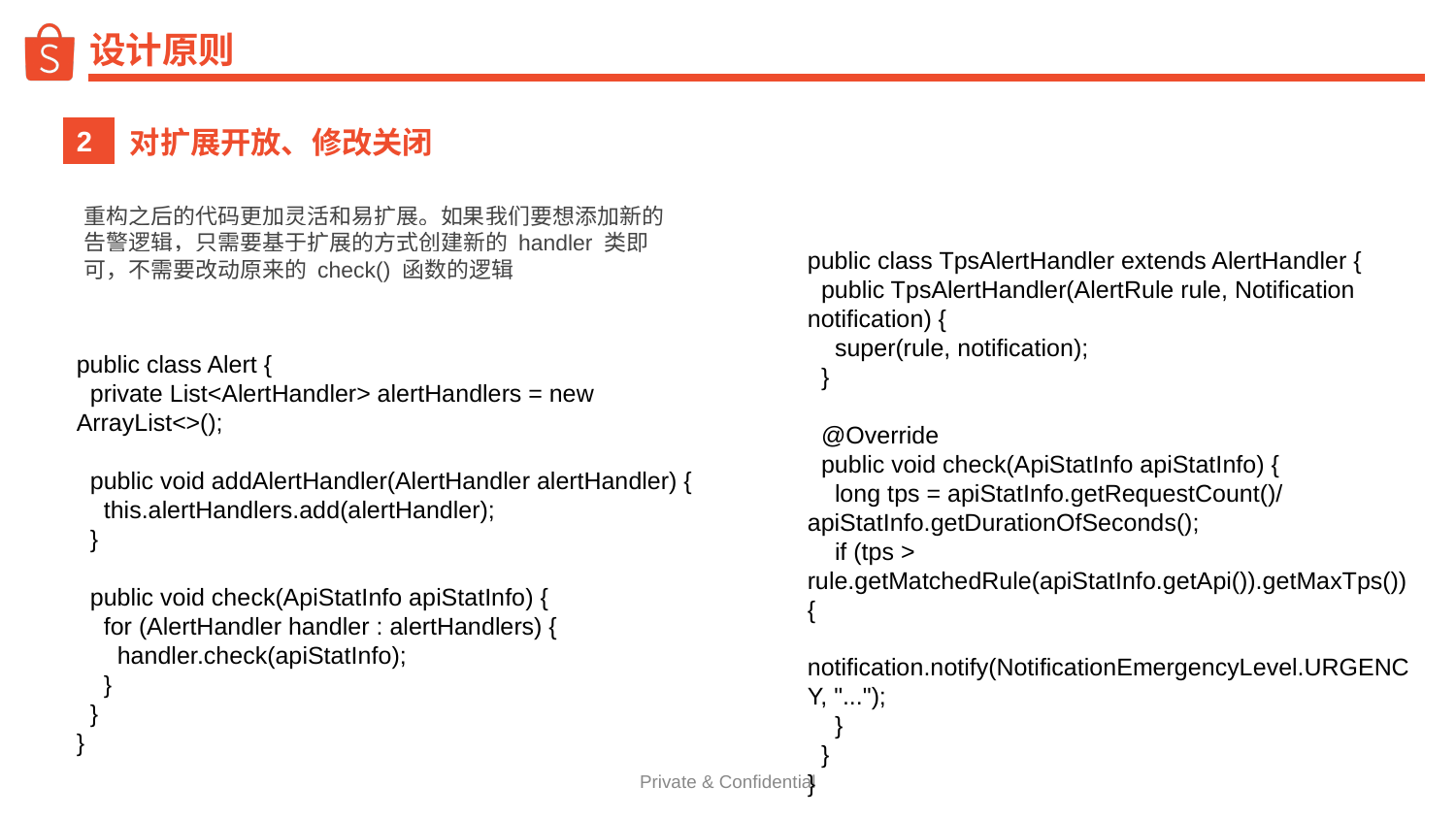

# 设计原则
对扩展开放、修改关闭
2
重构之后的代码更加灵活和易扩展。如果我们要想添加新的告警逻辑，只需要基于扩展的方式创建新的 handler 类即可，不需要改动原来的 check() 函数的逻辑
public class TpsAlertHandler extends AlertHandler {
  public TpsAlertHandler(AlertRule rule, Notification notification) {
    super(rule, notification);
  }

  @Override
  public void check(ApiStatInfo apiStatInfo) {
    long tps = apiStatInfo.getRequestCount()/ apiStatInfo.getDurationOfSeconds();
    if (tps > rule.getMatchedRule(apiStatInfo.getApi()).getMaxTps()) {
      notification.notify(NotificationEmergencyLevel.URGENCY, "...");
    }
  }
}
public class Alert {
  private List<AlertHandler> alertHandlers = new ArrayList<>();

  public void addAlertHandler(AlertHandler alertHandler) {
    this.alertHandlers.add(alertHandler);
  }

  public void check(ApiStatInfo apiStatInfo) {
    for (AlertHandler handler : alertHandlers) {
      handler.check(apiStatInfo);
    }
  }
}